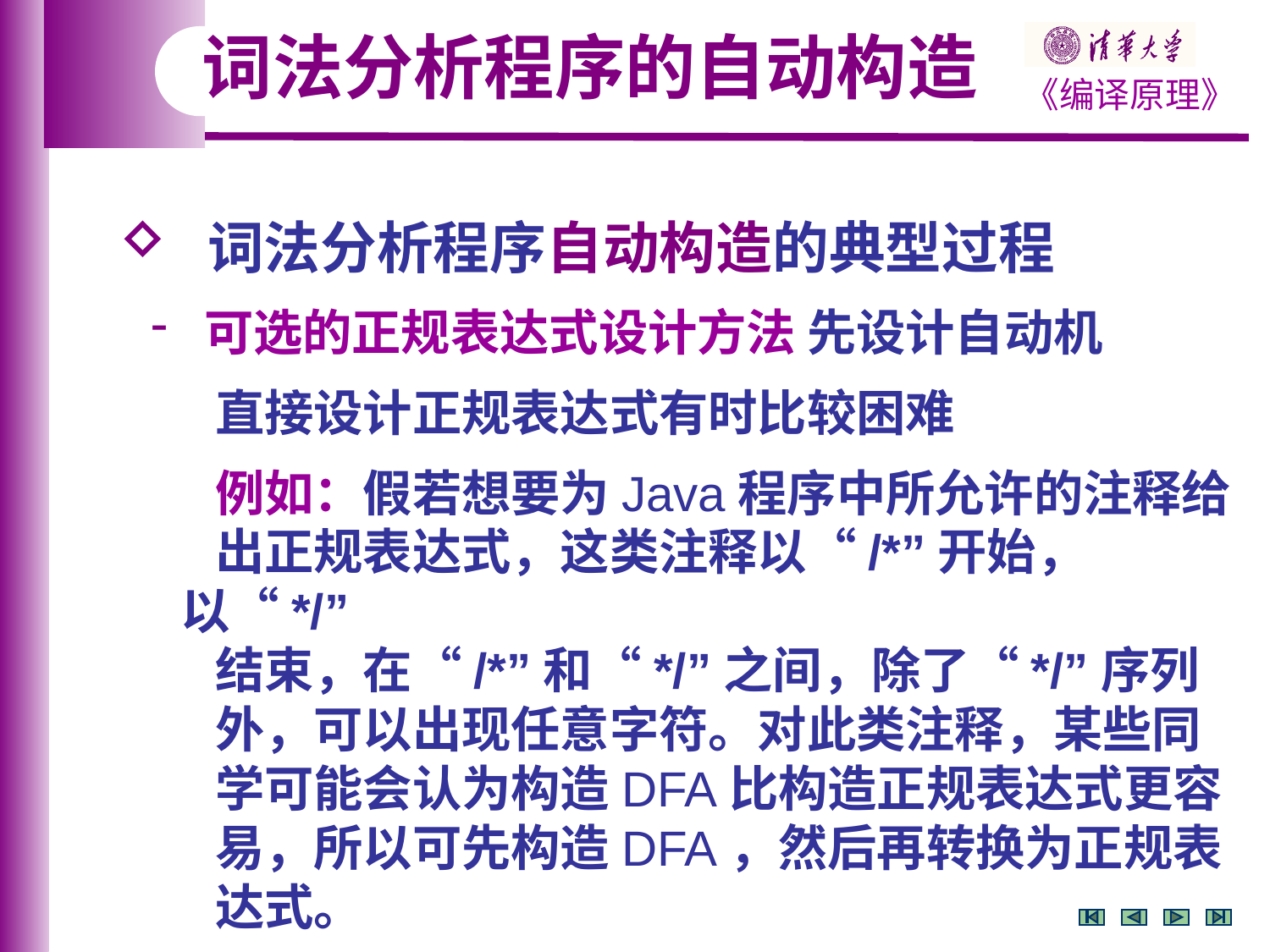

词法分析程序的自动构造
  词法分析程序自动构造的典型过程

 可选的正规表达式设计方法 先设计自动机

  直接设计正规表达式有时比较困难

  例如：假若想要为Java程序中所允许的注释给
  出正规表达式，这类注释以“/*”开始，以“*/”
  结束，在“/*”和“*/”之间，除了“*/”序列
  外，可以出现任意字符。对此类注释，某些同
  学可能会认为构造DFA比构造正规表达式更容
  易，所以可先构造DFA，然后再转换为正规表
  达式。